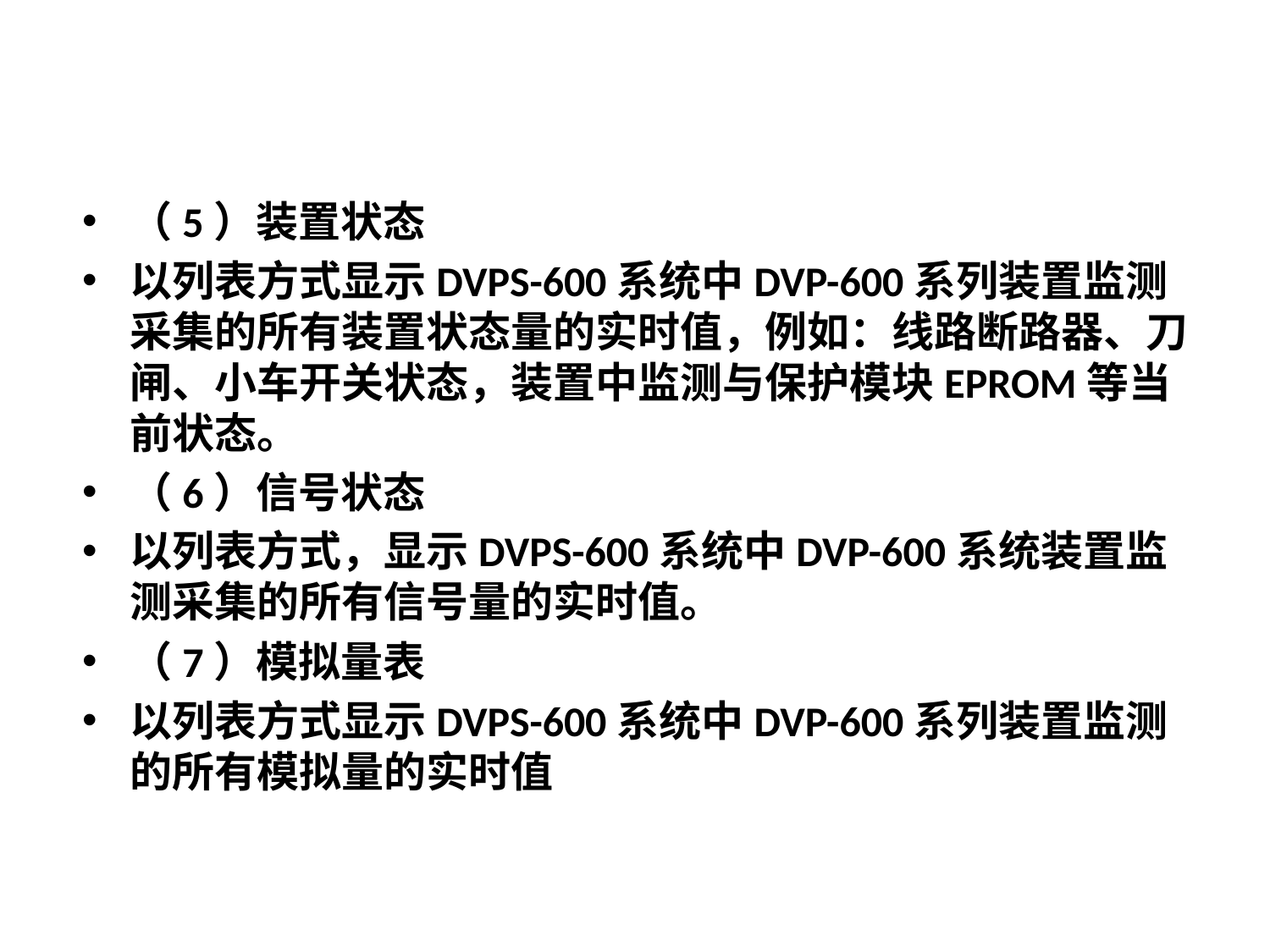

#
（5）装置状态
以列表方式显示DVPS-600系统中DVP-600系列装置监测采集的所有装置状态量的实时值，例如：线路断路器、刀闸、小车开关状态，装置中监测与保护模块EPROM等当前状态。
（6）信号状态
以列表方式，显示DVPS-600系统中DVP-600系统装置监测采集的所有信号量的实时值。
（7）模拟量表
以列表方式显示DVPS-600系统中DVP-600系列装置监测的所有模拟量的实时值